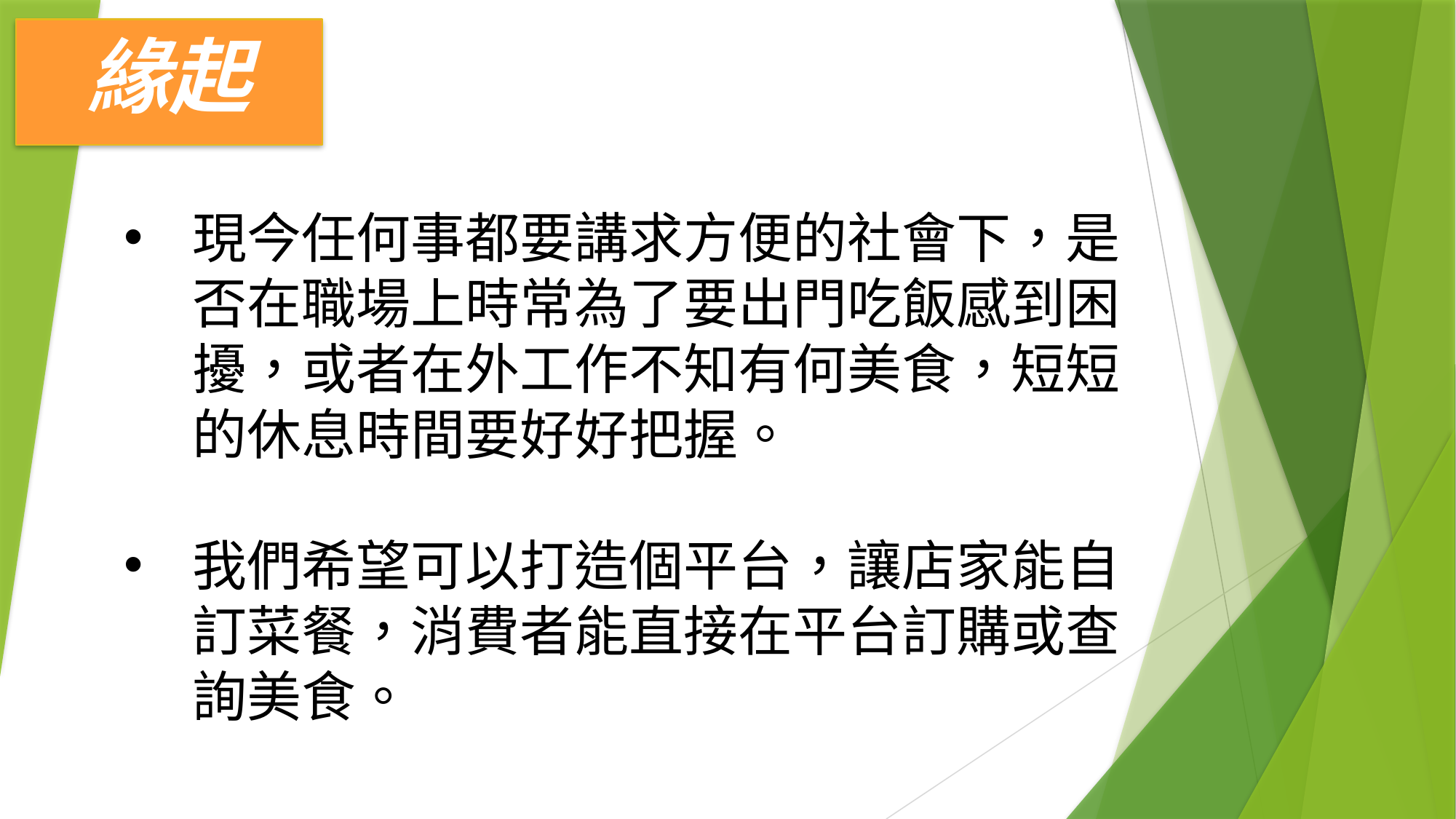

緣起
現今任何事都要講求方便的社會下，是否在職場上時常為了要出門吃飯感到困擾，或者在外工作不知有何美食，短短的休息時間要好好把握。

我們希望可以打造個平台，讓店家能自訂菜餐，消費者能直接在平台訂購或查詢美食。